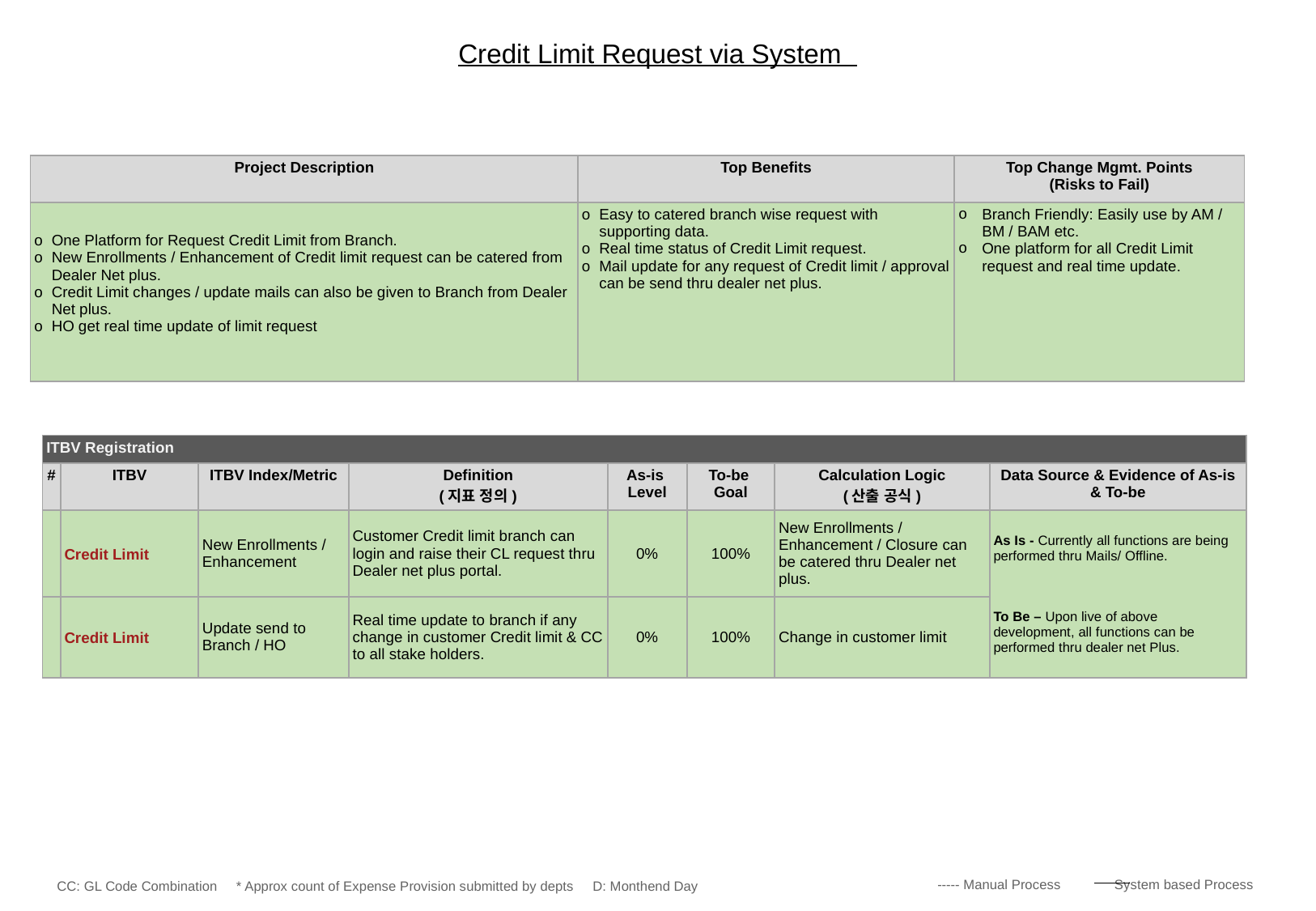

Credit Limit Request via System
| Project Description | Top Benefits | Top Change Mgmt. Points (Risks to Fail) |
| --- | --- | --- |
| One Platform for Request Credit Limit from Branch. New Enrollments / Enhancement of Credit limit request can be catered from Dealer Net plus. Credit Limit changes / update mails can also be given to Branch from Dealer Net plus. HO get real time update of limit request | Easy to catered branch wise request with supporting data. Real time status of Credit Limit request. Mail update for any request of Credit limit / approval can be send thru dealer net plus. | Branch Friendly: Easily use by AM / BM / BAM etc. One platform for all Credit Limit request and real time update. |
| ITBV Registration |  |  |  |  |  |  |  |
| --- | --- | --- | --- | --- | --- | --- | --- |
| # | ITBV | ITBV Index/Metric | Definition (지표 정의) | As-is Level | To-be Goal | Calculation Logic (산출 공식) | Data Source & Evidence of As-is & To-be |
|  | Credit Limit | New Enrollments / Enhancement | Customer Credit limit branch can login and raise their CL request thru Dealer net plus portal. | 0% | 100% | New Enrollments / Enhancement / Closure can be catered thru Dealer net plus. | As Is - Currently all functions are being performed thru Mails/ Offline. To Be – Upon live of above development, all functions can be performed thru dealer net Plus. |
|  | Credit Limit | Update send to Branch / HO | Real time update to branch if any change in customer Credit limit & CC to all stake holders. | 0% | 100% | Change in customer limit |  |
----- Manual Process              System based Process
CC: GL Code Combination     * Approx count of Expense Provision submitted by depts     D: Monthend Day